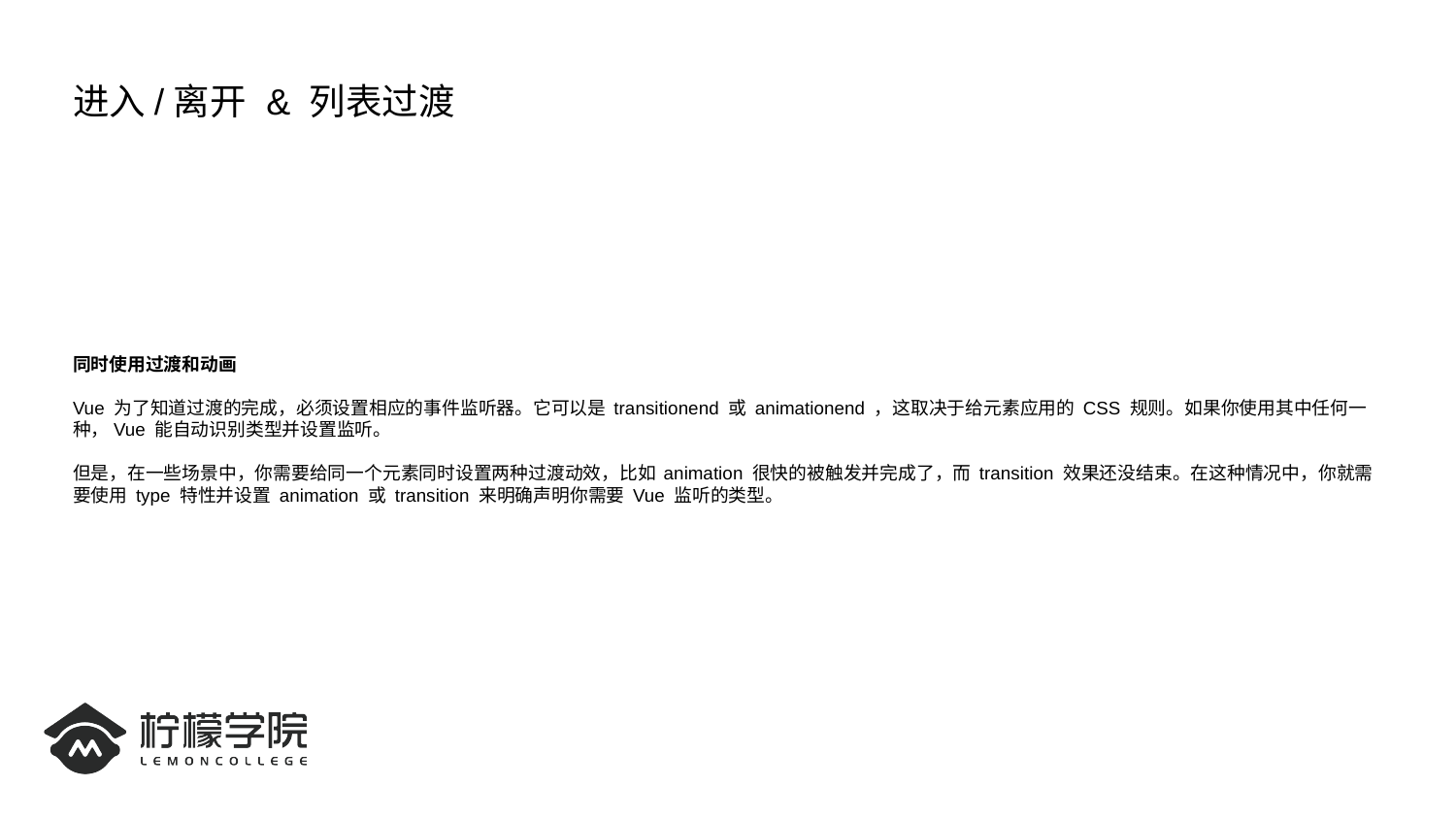

# 进入/离开 & 列表过渡
同时使用过渡和动画

Vue 为了知道过渡的完成，必须设置相应的事件监听器。它可以是 transitionend 或 animationend ，这取决于给元素应用的 CSS 规则。如果你使用其中任何一种，Vue 能自动识别类型并设置监听。

但是，在一些场景中，你需要给同一个元素同时设置两种过渡动效，比如 animation 很快的被触发并完成了，而 transition 效果还没结束。在这种情况中，你就需要使用 type 特性并设置 animation 或 transition 来明确声明你需要 Vue 监听的类型。